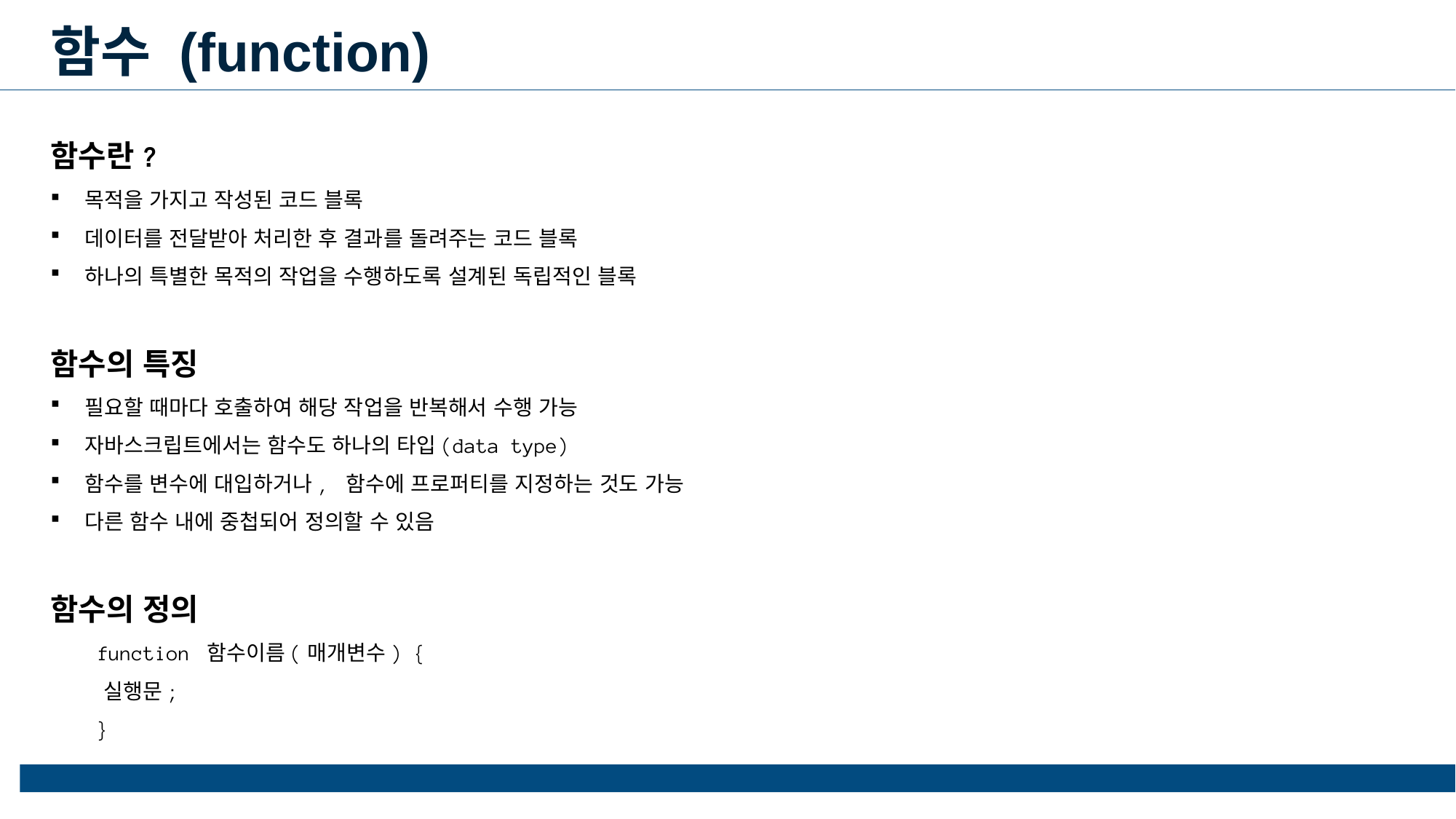

함수 (function)
함수란?
목적을 가지고 작성된 코드 블록
데이터를 전달받아 처리한 후 결과를 돌려주는 코드 블록
하나의 특별한 목적의 작업을 수행하도록 설계된 독립적인 블록

함수의 특징
필요할 때마다 호출하여 해당 작업을 반복해서 수행 가능
자바스크립트에서는 함수도 하나의 타입(data type)
함수를 변수에 대입하거나, 함수에 프로퍼티를 지정하는 것도 가능
다른 함수 내에 중첩되어 정의할 수 있음
함수의 정의
    function 함수이름(매개변수) {
        실행문;
    }